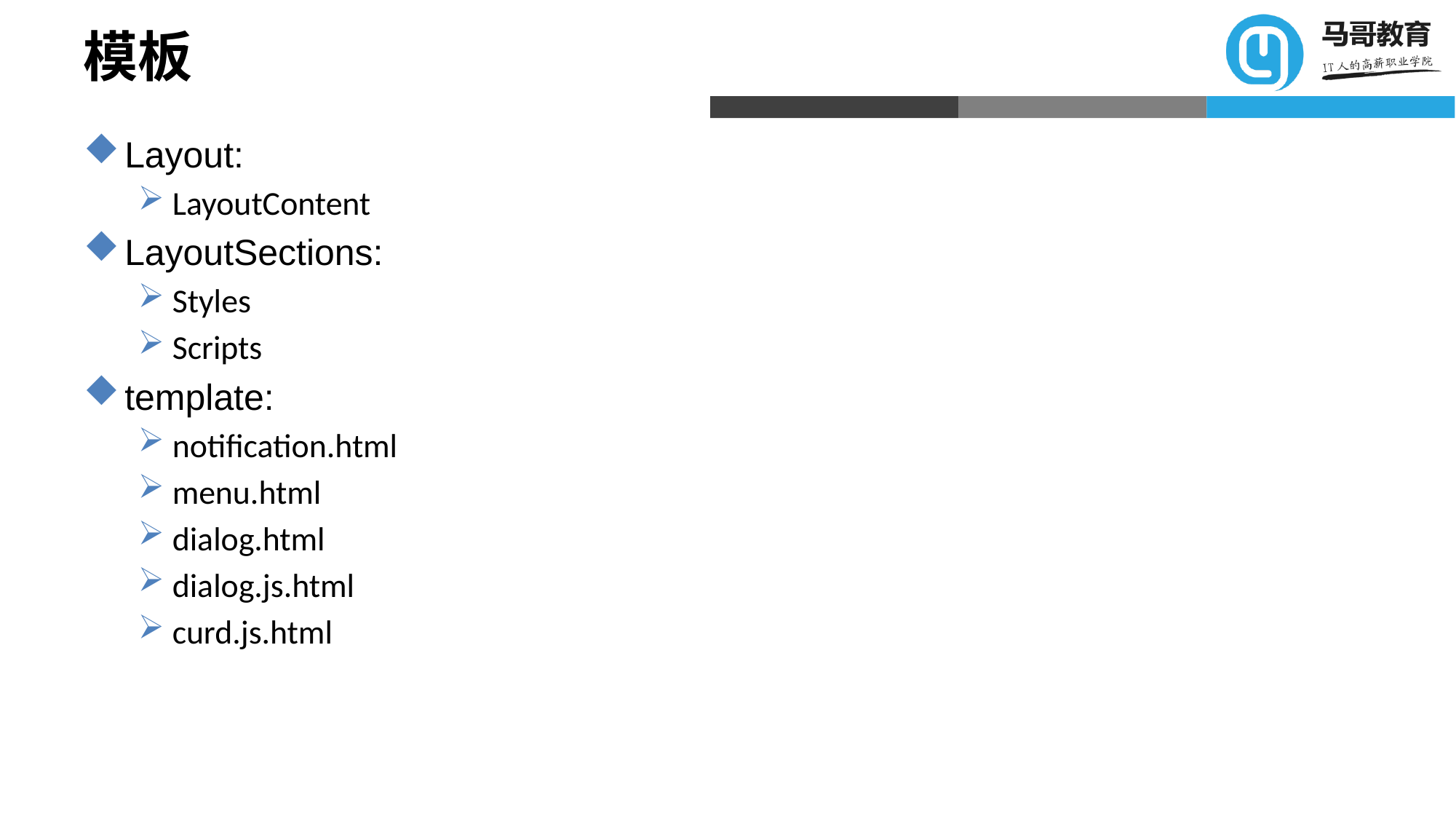

# 模板
Layout:
LayoutContent
LayoutSections:
Styles
Scripts
template:
notification.html
menu.html
dialog.html
dialog.js.html
curd.js.html